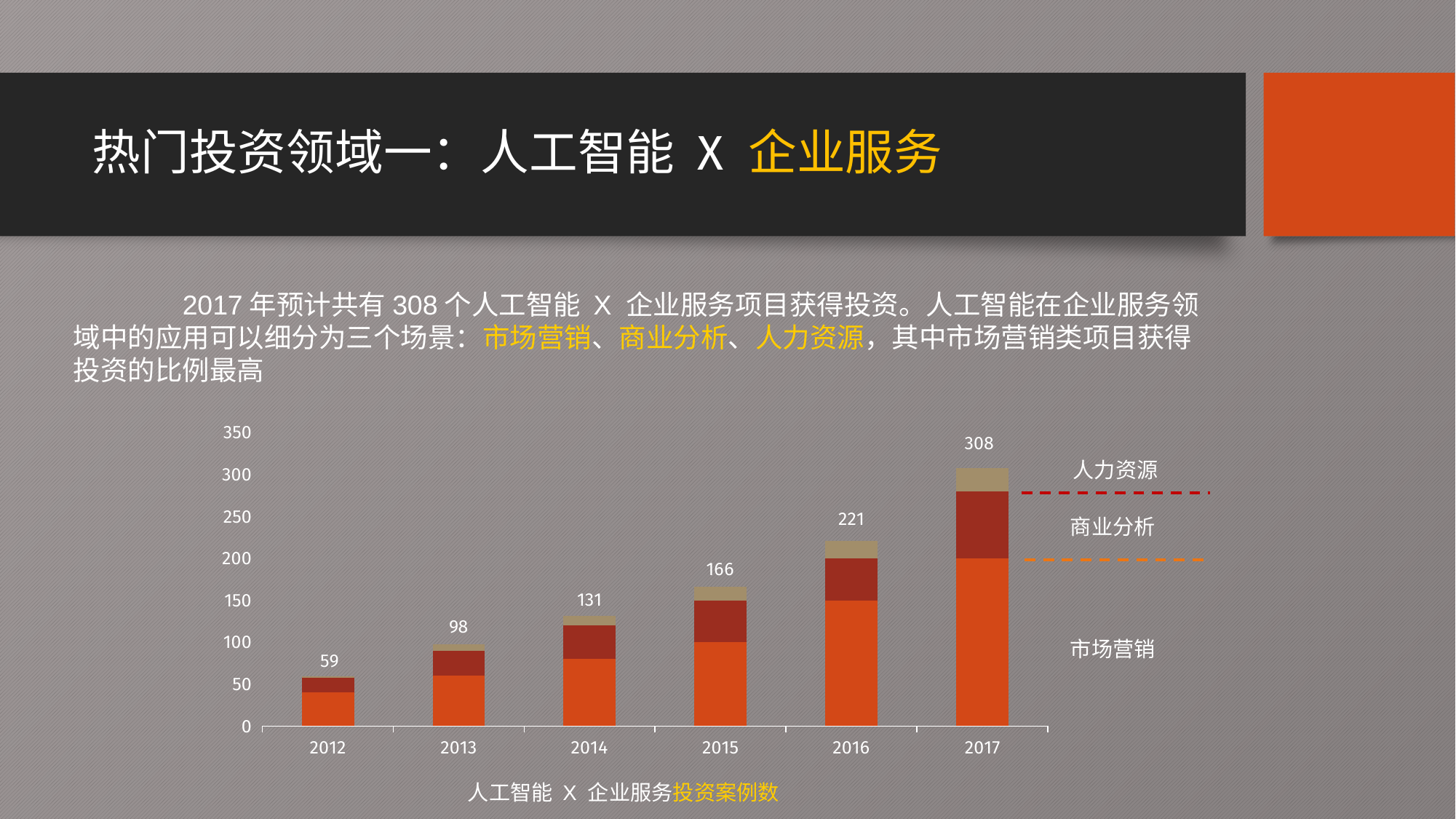

# 热门投资领域一：人工智能 X 企业服务
	2017年预计共有308个人工智能 X 企业服务项目获得投资。人工智能在企业服务领域中的应用可以细分为三个场景：市场营销、商业分析、人力资源，其中市场营销类项目获得投资的比例最高

### Chart

| Category | 市场营销 | 商业分析 | 人力资源 |
|---|---|---|---|
| 2012 | 40.0 | 18.0 | 1.0 |
| 2013 | 60.0 | 30.0 | 8.0 |
| 2014 | 80.0 | 40.0 | 11.0 |
| 2015 | 100.0 | 50.0 | 16.0 |
| 2016 | 150.0 | 50.0 | 21.0 |
| 2017 | 200.0 | 80.0 | 28.0 |
人力资源
商业分析
市场营销
人工智能 X 企业服务投资案例数